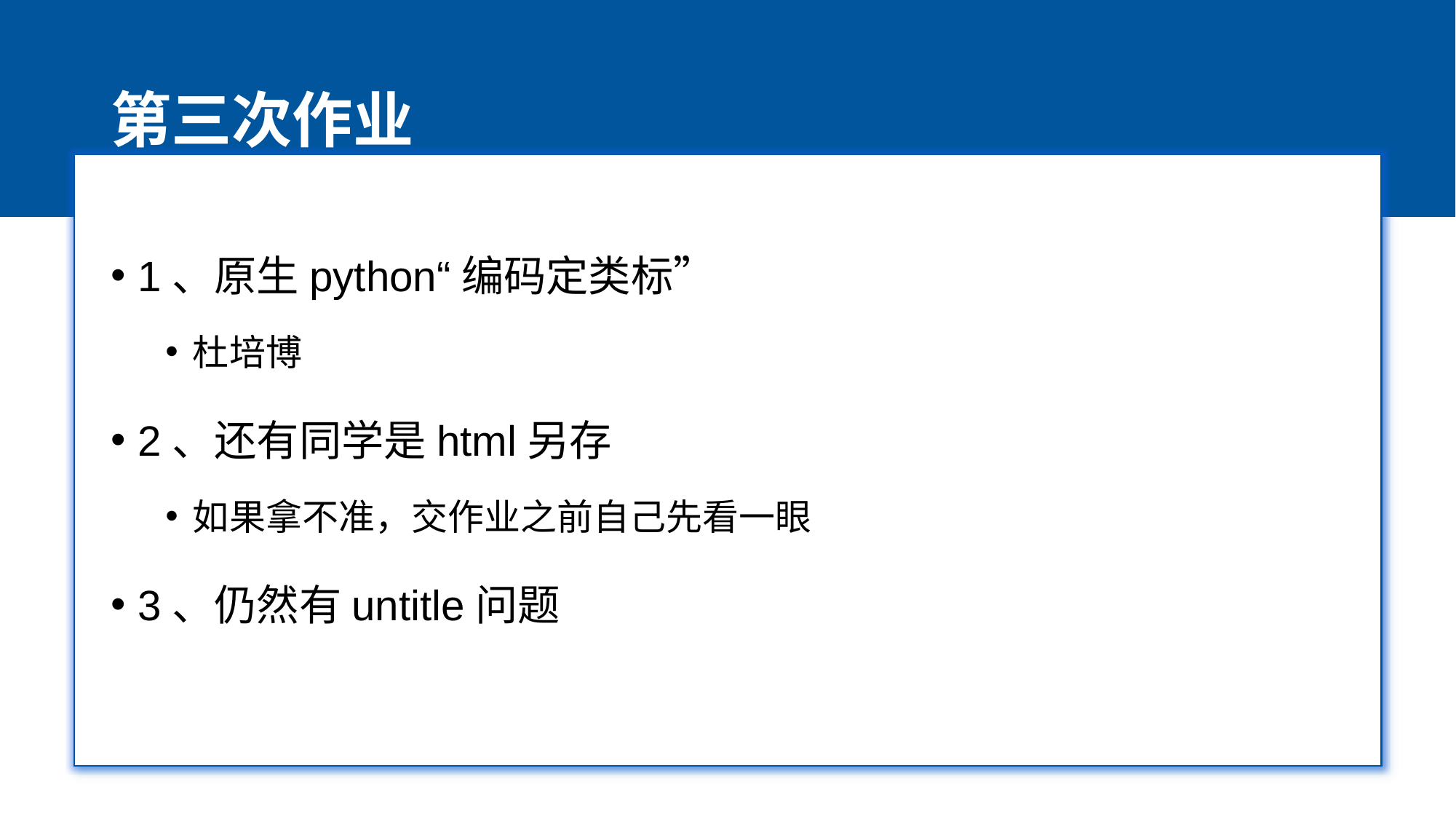

# 第三次作业
1、原生python“编码定类标”
杜培博
2、还有同学是html另存
如果拿不准，交作业之前自己先看一眼
3、仍然有untitle问题